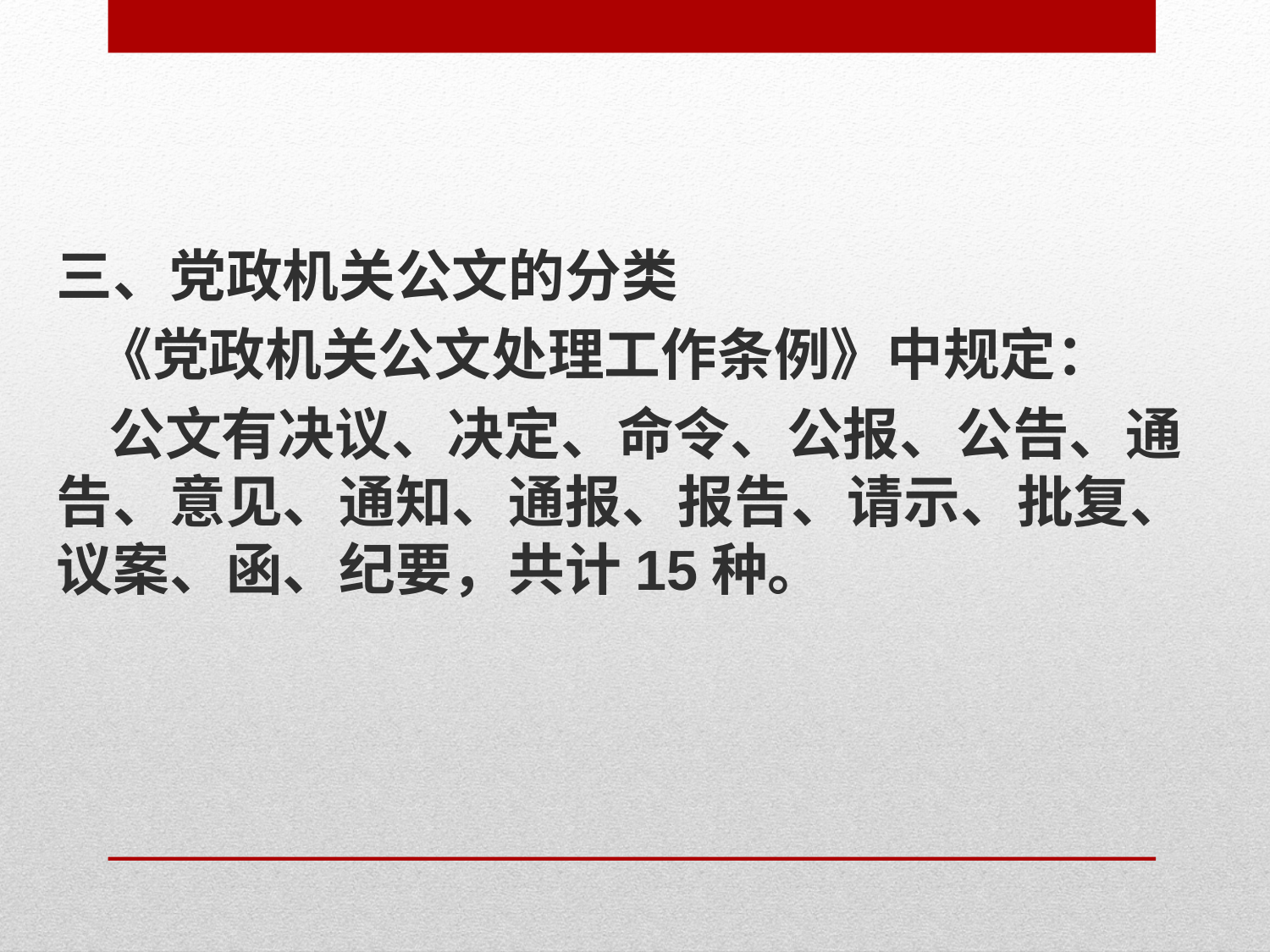

三、党政机关公文的分类
  《党政机关公文处理工作条例》中规定：
   公文有决议、决定、命令、公报、公告、通告、意见、通知、通报、报告、请示、批复、议案、函、纪要，共计15种。